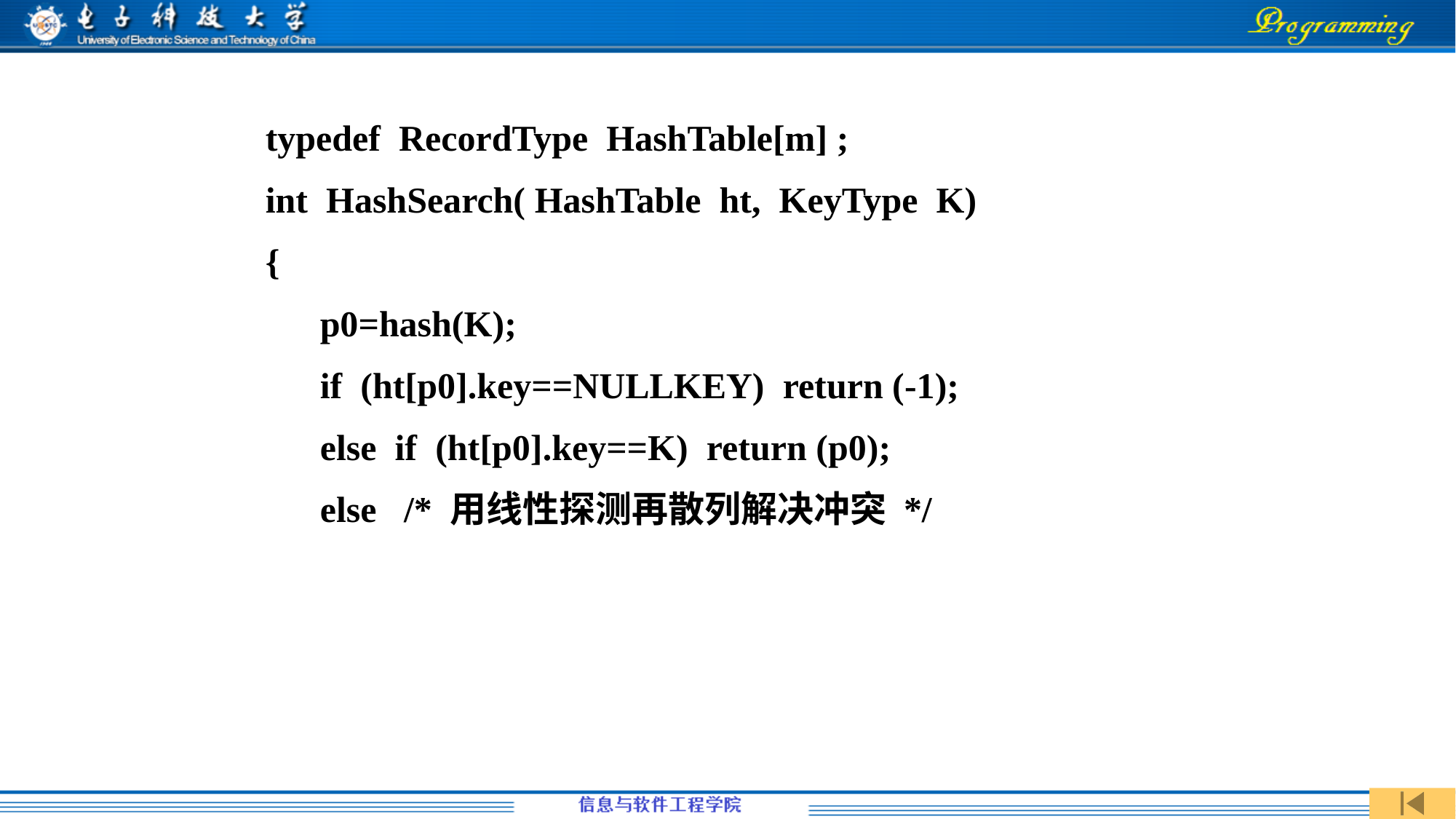

typedef  RecordType  HashTable[m] ;
int  HashSearch( HashTable  ht,  KeyType  K)
{
      p0=hash(K);
      if  (ht[p0].key==NULLKEY)  return (-1);
      else  if  (ht[p0].key==K)  return (p0);
      else   /* 用线性探测再散列解决冲突 */